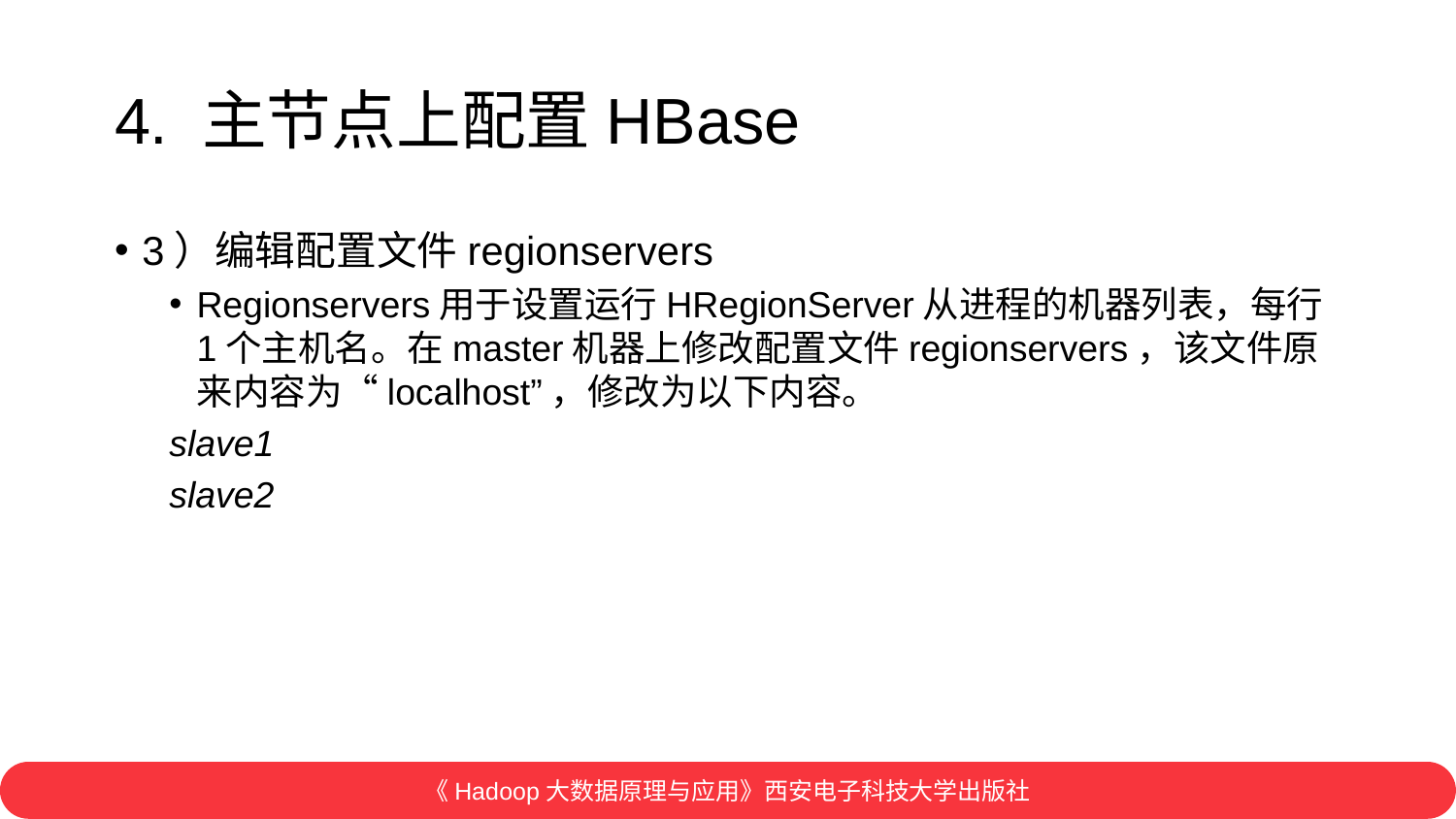

# 4. 主节点上配置HBase
3）编辑配置文件regionservers
Regionservers用于设置运行HRegionServer从进程的机器列表，每行1个主机名。在master机器上修改配置文件regionservers，该文件原来内容为“localhost”，修改为以下内容。
slave1
slave2